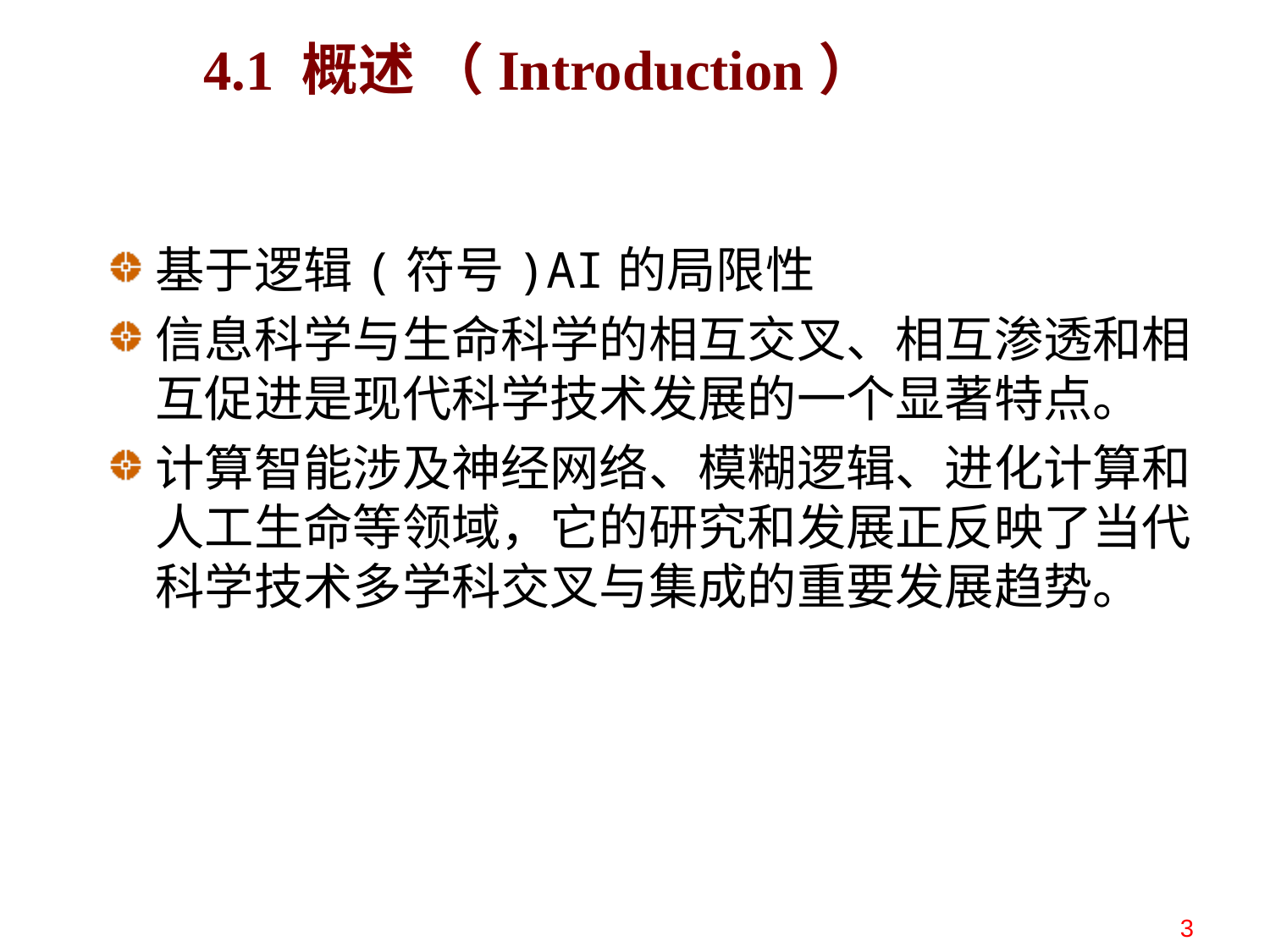

# 4.1 概述 （Introduction）
基于逻辑(符号)AI的局限性
信息科学与生命科学的相互交叉、相互渗透和相互促进是现代科学技术发展的一个显著特点。
计算智能涉及神经网络、模糊逻辑、进化计算和人工生命等领域，它的研究和发展正反映了当代科学技术多学科交叉与集成的重要发展趋势。
3